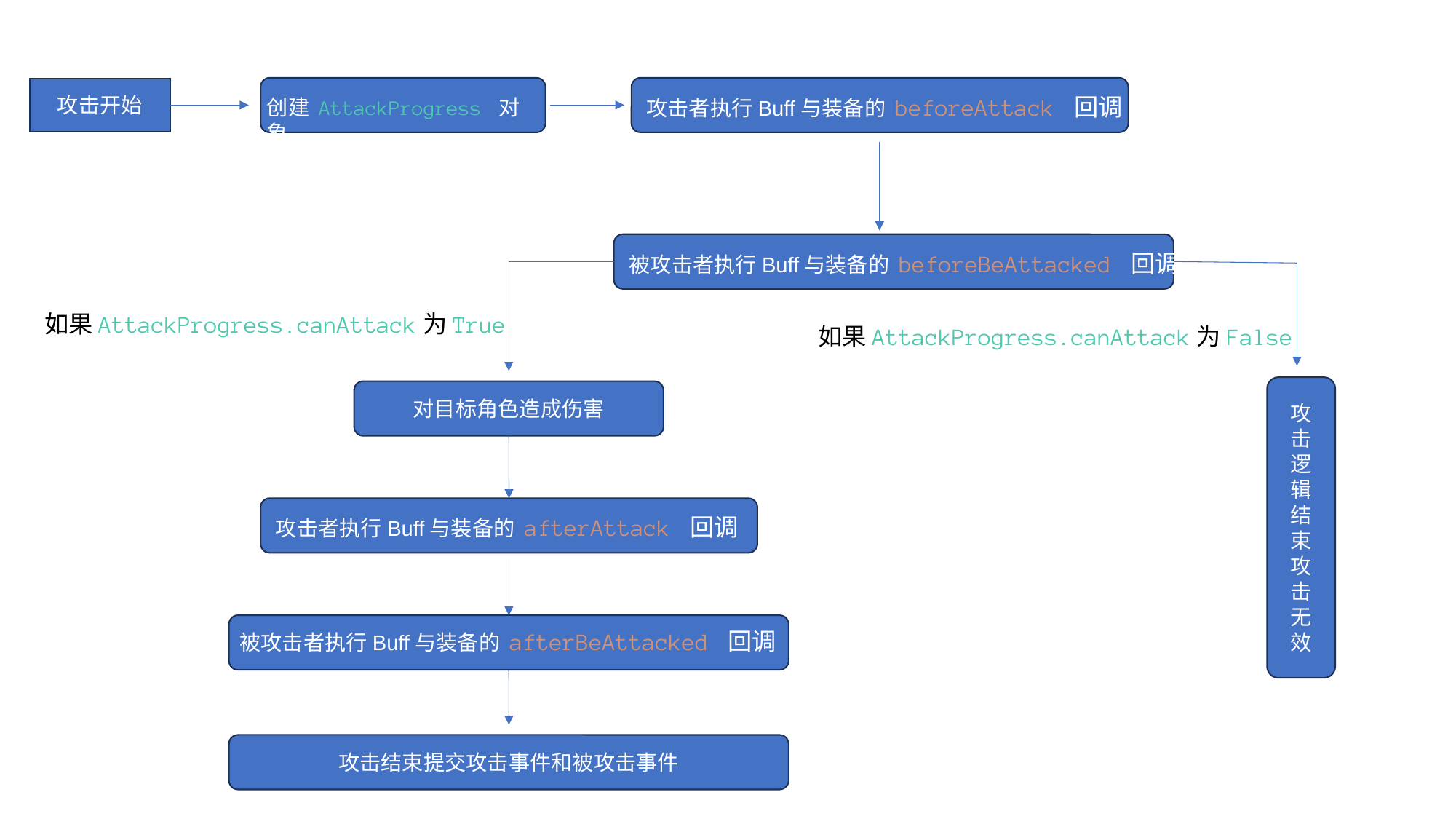

攻击者执行Buff与装备的 beforeAttack 回调
攻击开始
创建 AttackProgress 对象

被攻击者执行Buff与装备的 beforeBeAttacked 回调
如果AttackProgress.canAttack为True

如果AttackProgress.canAttack为False

攻击
逻辑结束攻击无效
对目标角色造成伤害

攻击者执行Buff与装备的 afterAttack 回调

被攻击者执行Buff与装备的 afterBeAttacked 回调
攻击结束提交攻击事件和被攻击事件